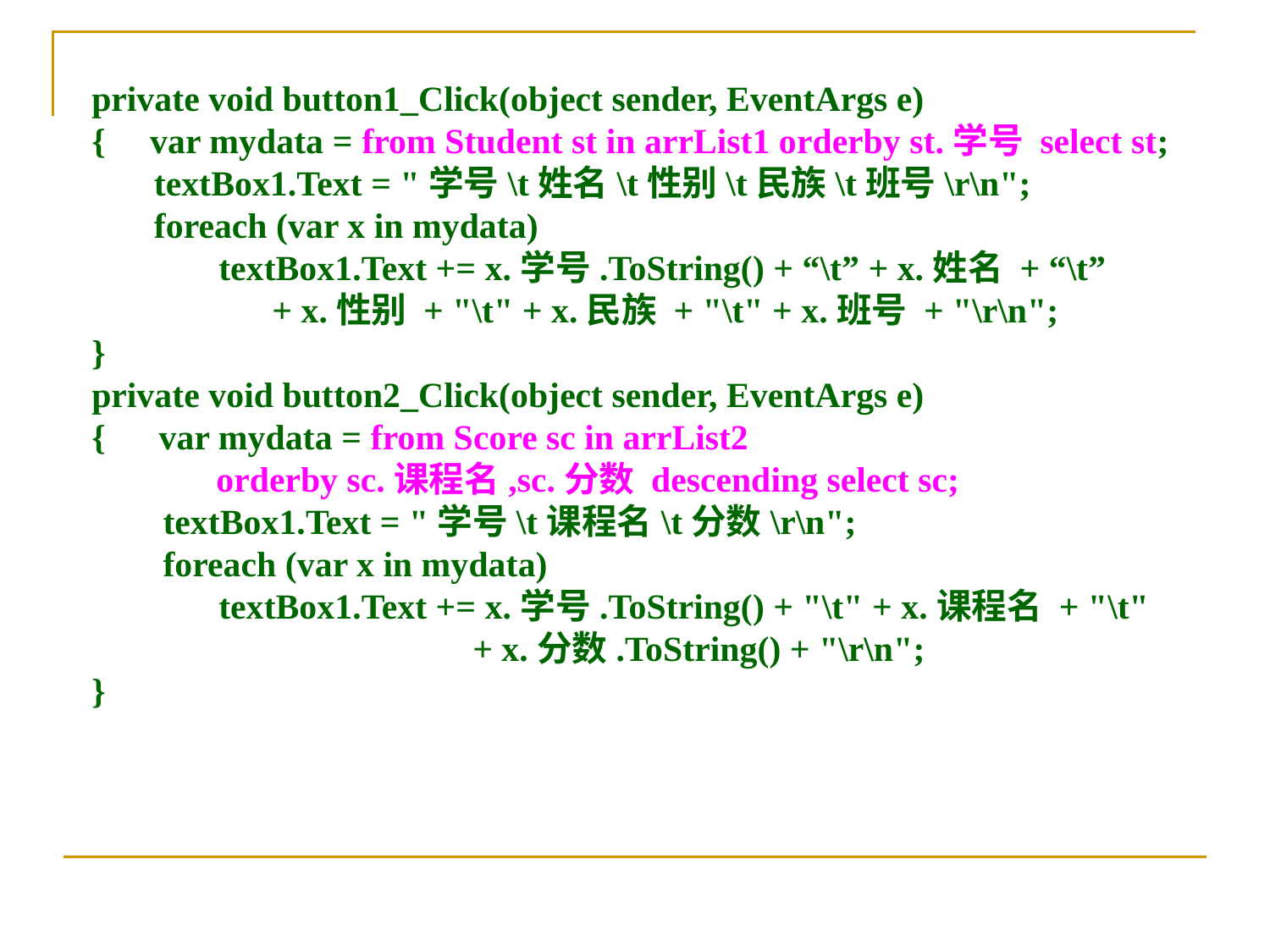

private void button1_Click(object sender, EventArgs e)
{     var mydata = from Student st in arrList1 orderby st.学号 select st;
       textBox1.Text = "学号\t姓名\t性别\t民族\t班号\r\n";
       foreach (var x in mydata)
     	textBox1.Text += x.学号.ToString() + “\t” + x.姓名 + “\t”
	      + x.性别 + "\t" + x.民族 + "\t" + x.班号 + "\r\n";
}
private void button2_Click(object sender, EventArgs e)
{      var mydata = from Score sc in arrList2
              orderby sc.课程名,sc.分数 descending select sc;
        textBox1.Text = "学号\t课程名\t分数\r\n";
        foreach (var x in mydata)
    	textBox1.Text += x.学号.ToString() + "\t" + x.课程名 + "\t"
			+ x.分数.ToString() + "\r\n";
}